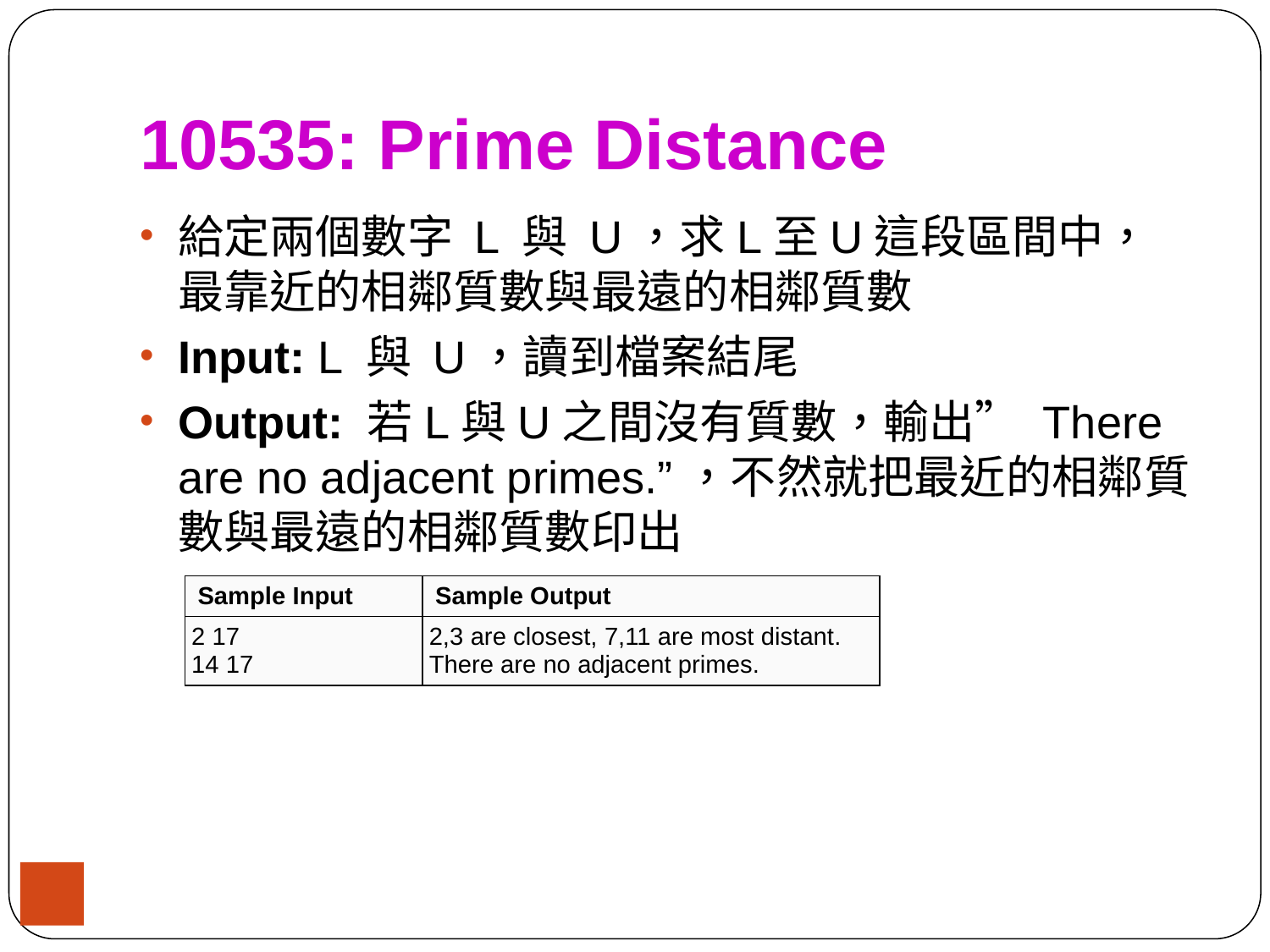

# 10535: Prime Distance
給定兩個數字 L 與 U，求L至U這段區間中，最靠近的相鄰質數與最遠的相鄰質數
Input: L 與 U，讀到檔案結尾
Output: 若L與U之間沒有質數，輸出” There are no adjacent primes.”，不然就把最近的相鄰質數與最遠的相鄰質數印出
| Sample Input | Sample Output |
| --- | --- |
| 2 17 14 17 | 2,3 are closest, 7,11 are most distant. There are no adjacent primes. |